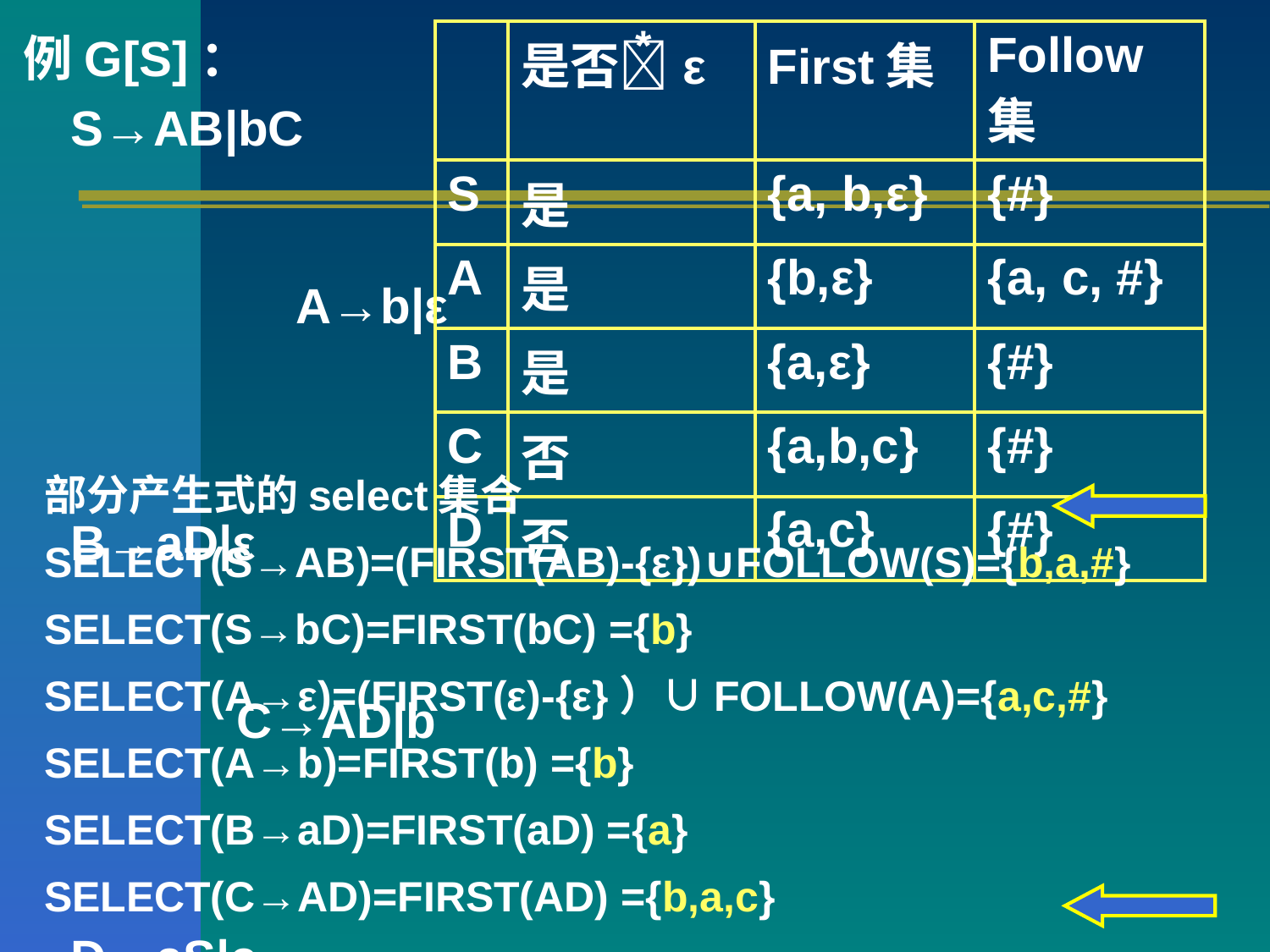

*
例G[S]：
	S→AB|bC                                                                                               A→b|ε                                                                                               B→aD|ε                                                                                               C→AD|b                                                                                               D→aS|c
|  | 是否⇒ε | First集 | Follow集 |
| --- | --- | --- | --- |
| S | 是 | {a, b,ε} | {#} |
| A | 是 | {b,ε} | {a, c, #} |
| B | 是 | {a,ε} | {#} |
| C | 否 | {a,b,c} | {#} |
| D | 否 | {a,c} | {#} |
部分产生式的select集合
SELECT(S→AB)=(FIRST(AB)-{ε})∪FOLLOW(S)={b,a,#}
SELECT(S→bC)=FIRST(bC) ={b}
SELECT(A→ε)=(FIRST(ε)-{ε}）∪FOLLOW(A)={a,c,#}
SELECT(A→b)=FIRST(b) ={b}
SELECT(B→aD)=FIRST(aD) ={a}
SELECT(C→AD)=FIRST(AD) ={b,a,c}